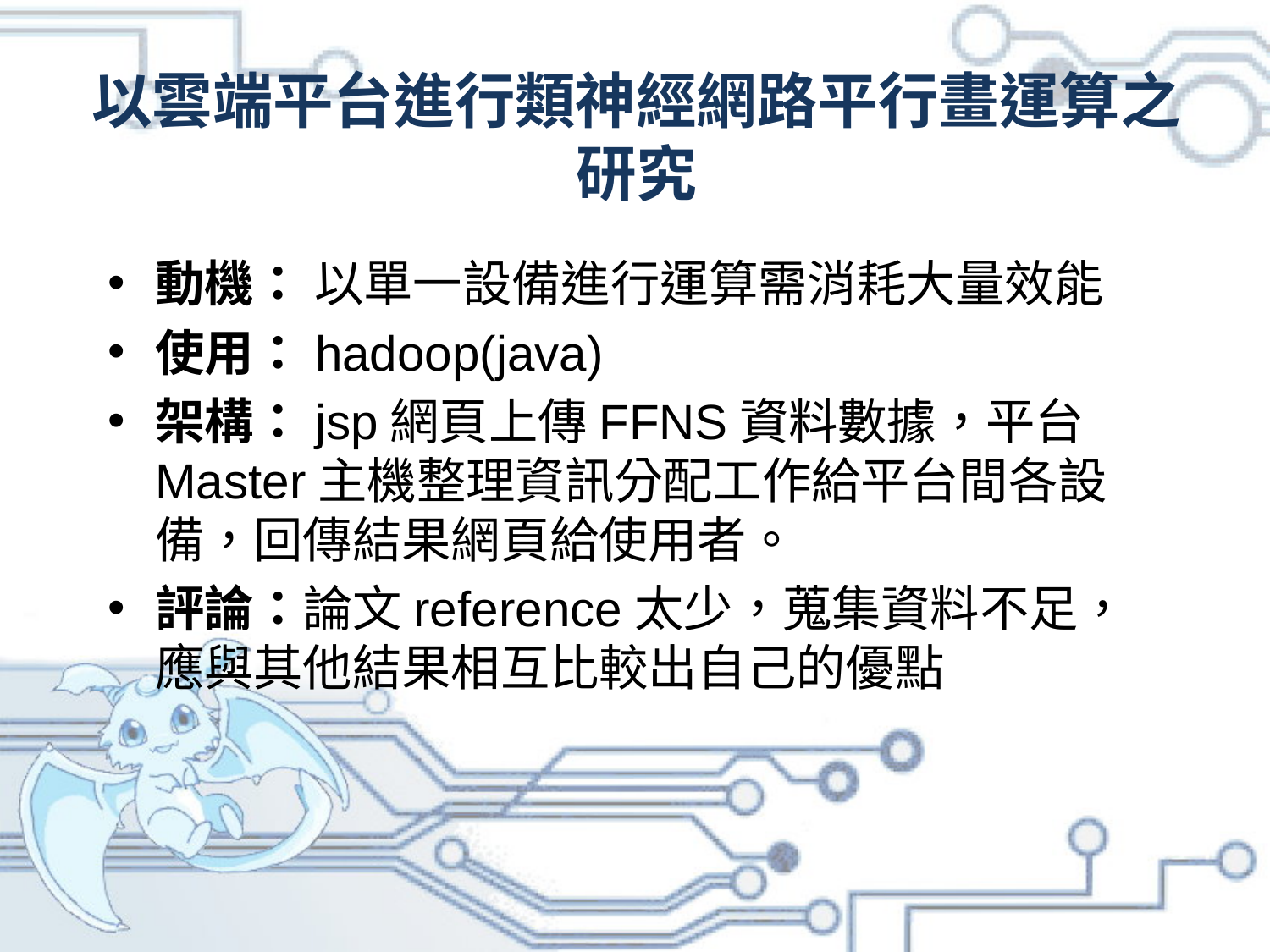

# 以雲端平台進行類神經網路平行畫運算之研究
動機： 以單一設備進行運算需消耗大量效能
使用：hadoop(java)
架構：jsp網頁上傳FFNS資料數據，平台Master主機整理資訊分配工作給平台間各設備，回傳結果網頁給使用者。
評論：論文reference太少，蒐集資料不足，應與其他結果相互比較出自己的優點